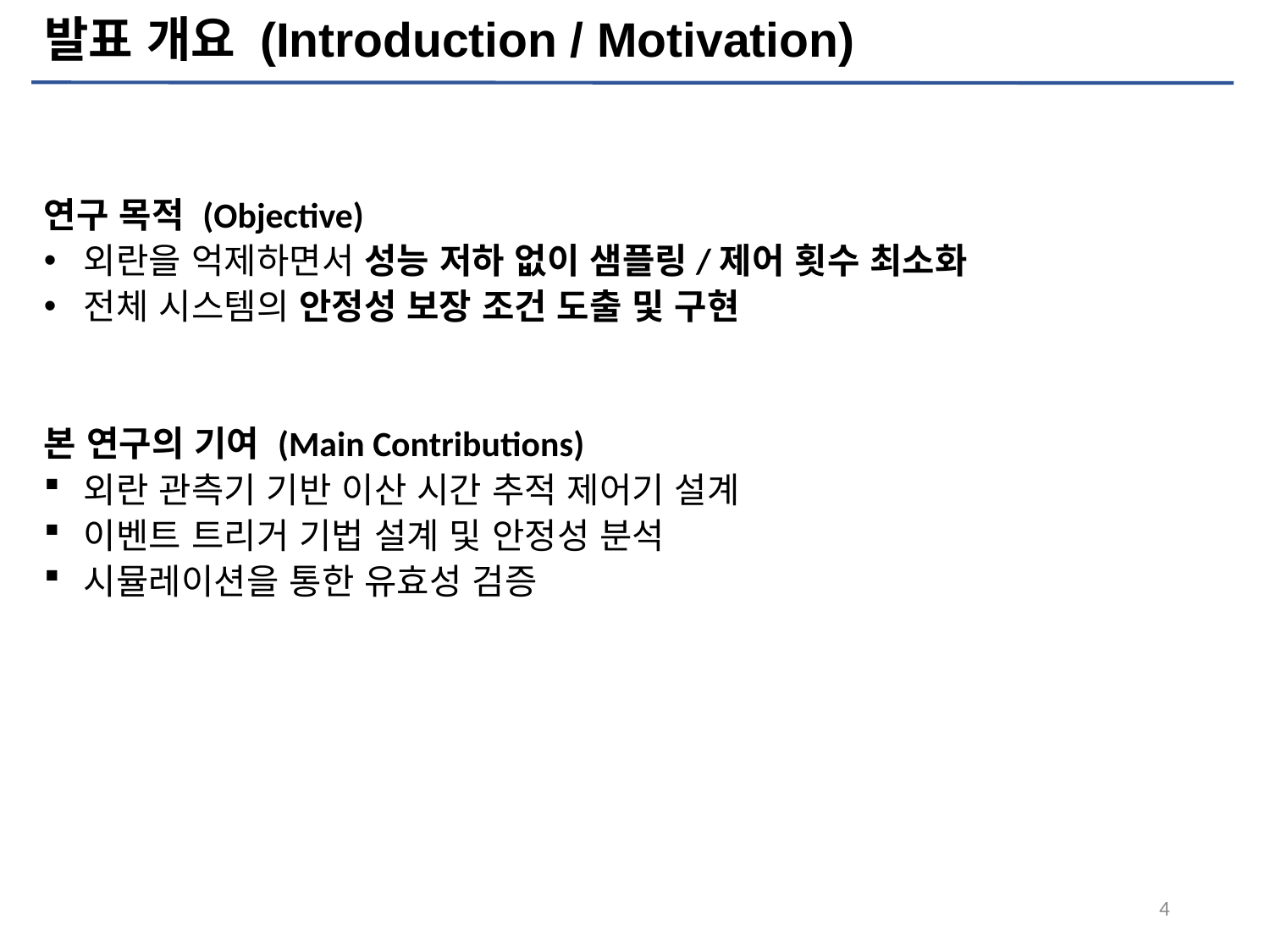

# 발표 개요 (Introduction / Motivation)

연구 목적 (Objective)
외란을 억제하면서 성능 저하 없이 샘플링/제어 횟수 최소화
전체 시스템의 안정성 보장 조건 도출 및 구현

본 연구의 기여 (Main Contributions)
외란 관측기 기반 이산 시간 추적 제어기 설계
이벤트 트리거 기법 설계 및 안정성 분석
시뮬레이션을 통한 유효성 검증

4